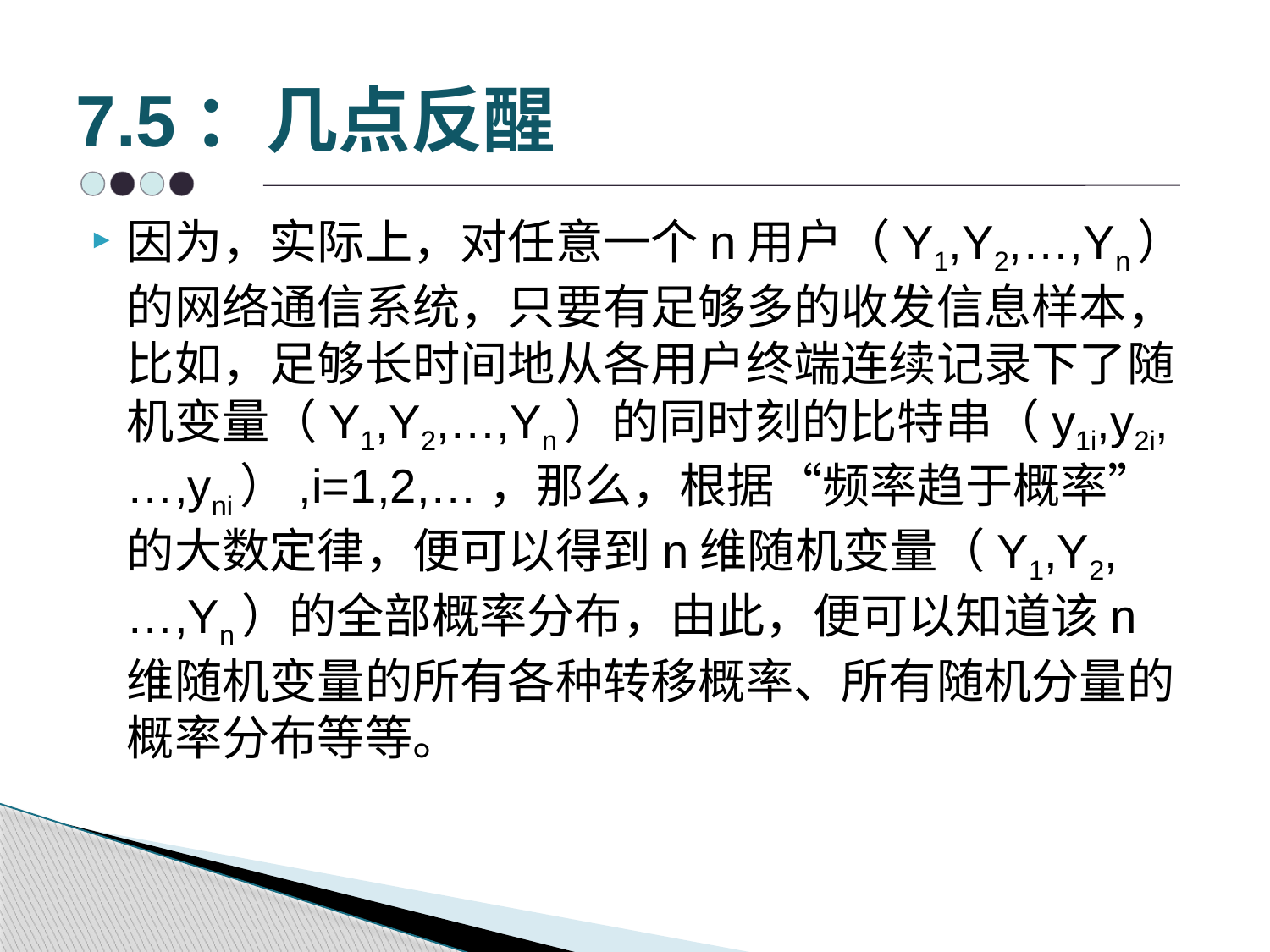

# 7.5：几点反醒

因为，实际上，对任意一个n用户（Y1,Y2,…,Yn）的网络通信系统，只要有足够多的收发信息样本，比如，足够长时间地从各用户终端连续记录下了随机变量（Y1,Y2,…,Yn）的同时刻的比特串（y1i,y2i,…,yni）,i=1,2,…，那么，根据“频率趋于概率”的大数定律，便可以得到n维随机变量（Y1,Y2,…,Yn）的全部概率分布，由此，便可以知道该n维随机变量的所有各种转移概率、所有随机分量的概率分布等等。